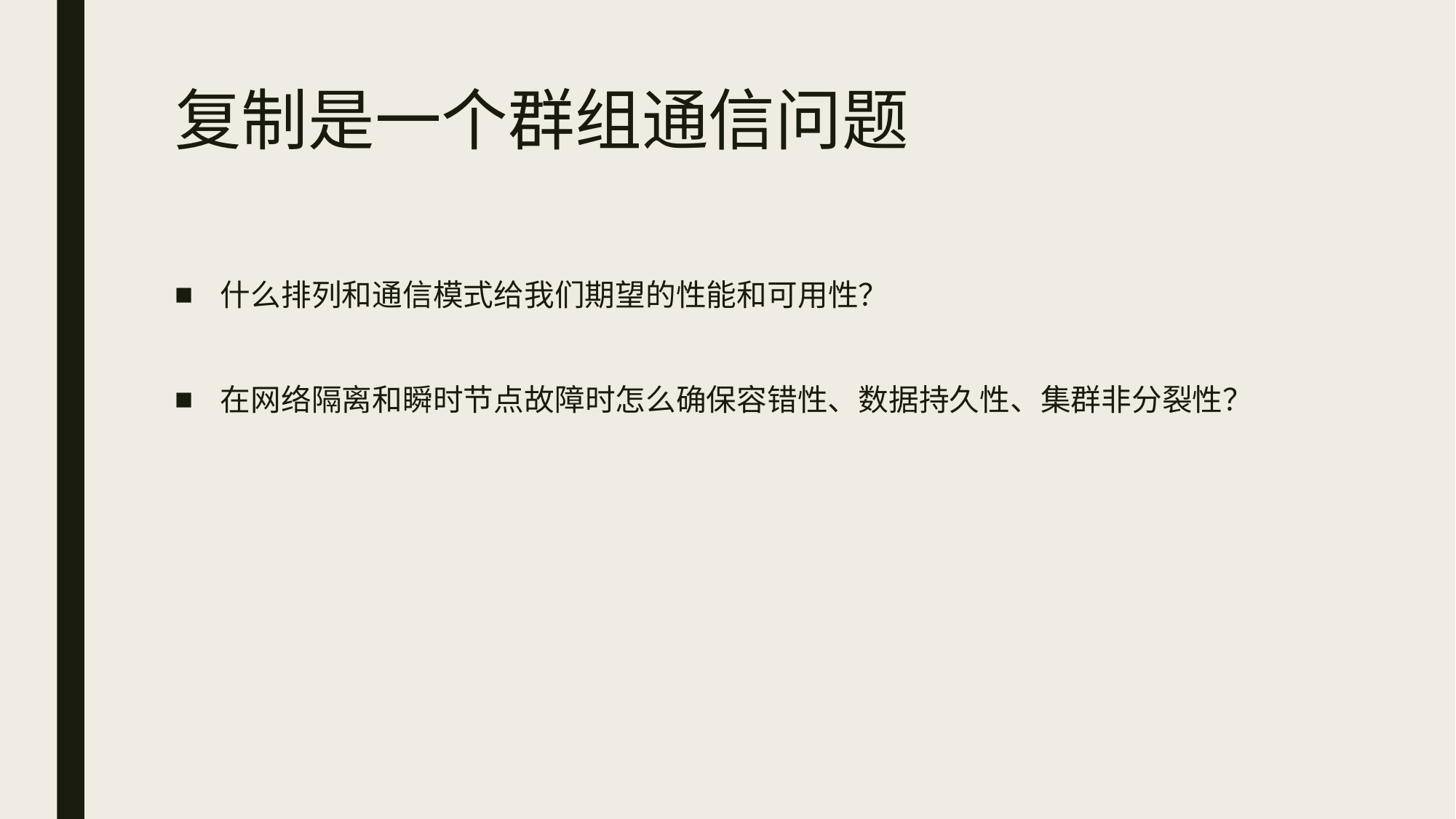

# 复制是一个群组通信问题
什么排列和通信模式给我们期望的性能和可用性？

在网络隔离和瞬时节点故障时怎么确保容错性、数据持久性、集群非分裂性？